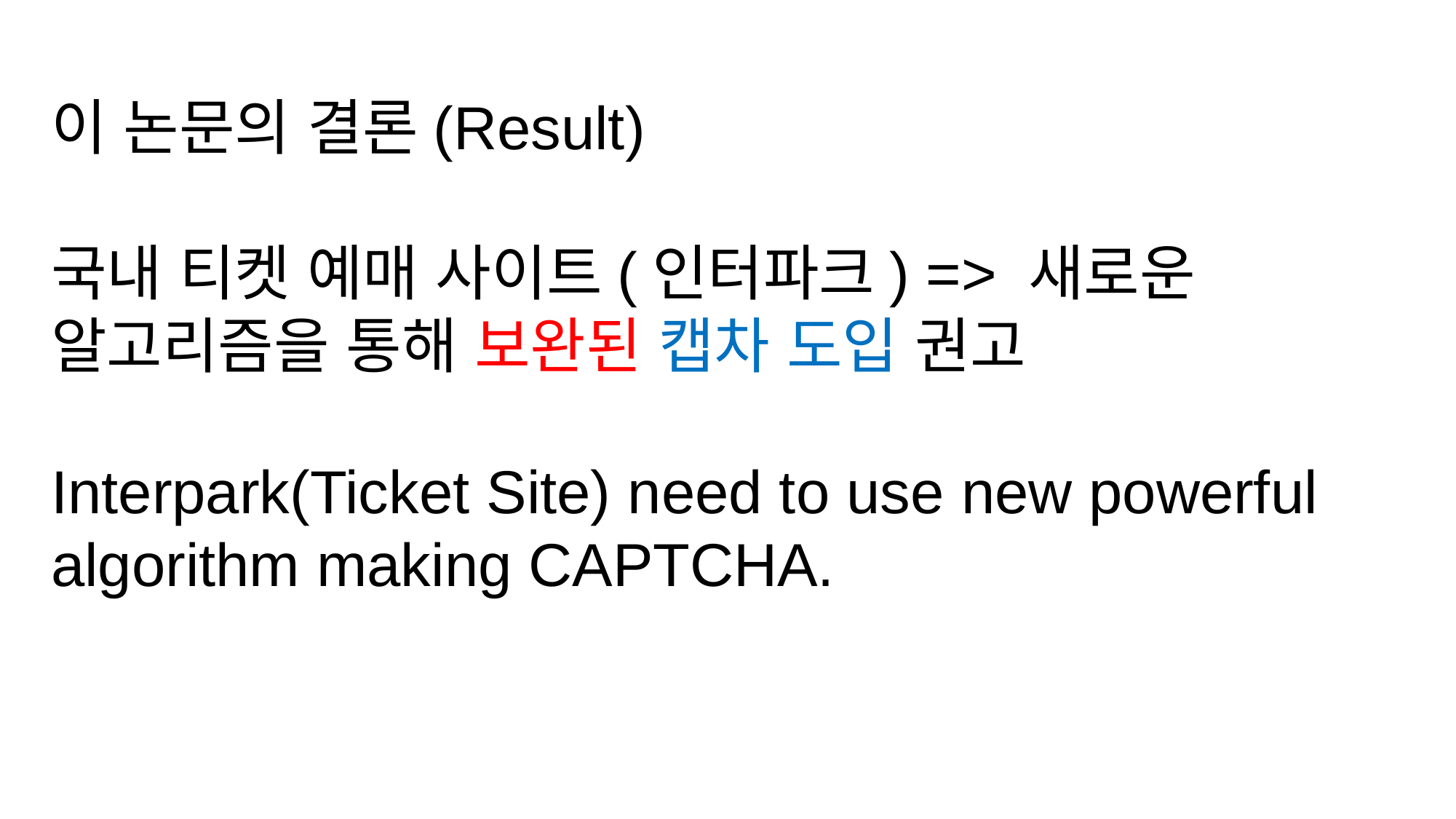

이 논문의 결론(Result)

국내 티켓 예매 사이트(인터파크) => 새로운 알고리즘을 통해 보완된 캡차 도입 권고

Interpark(Ticket Site) need to use new powerful algorithm making CAPTCHA.